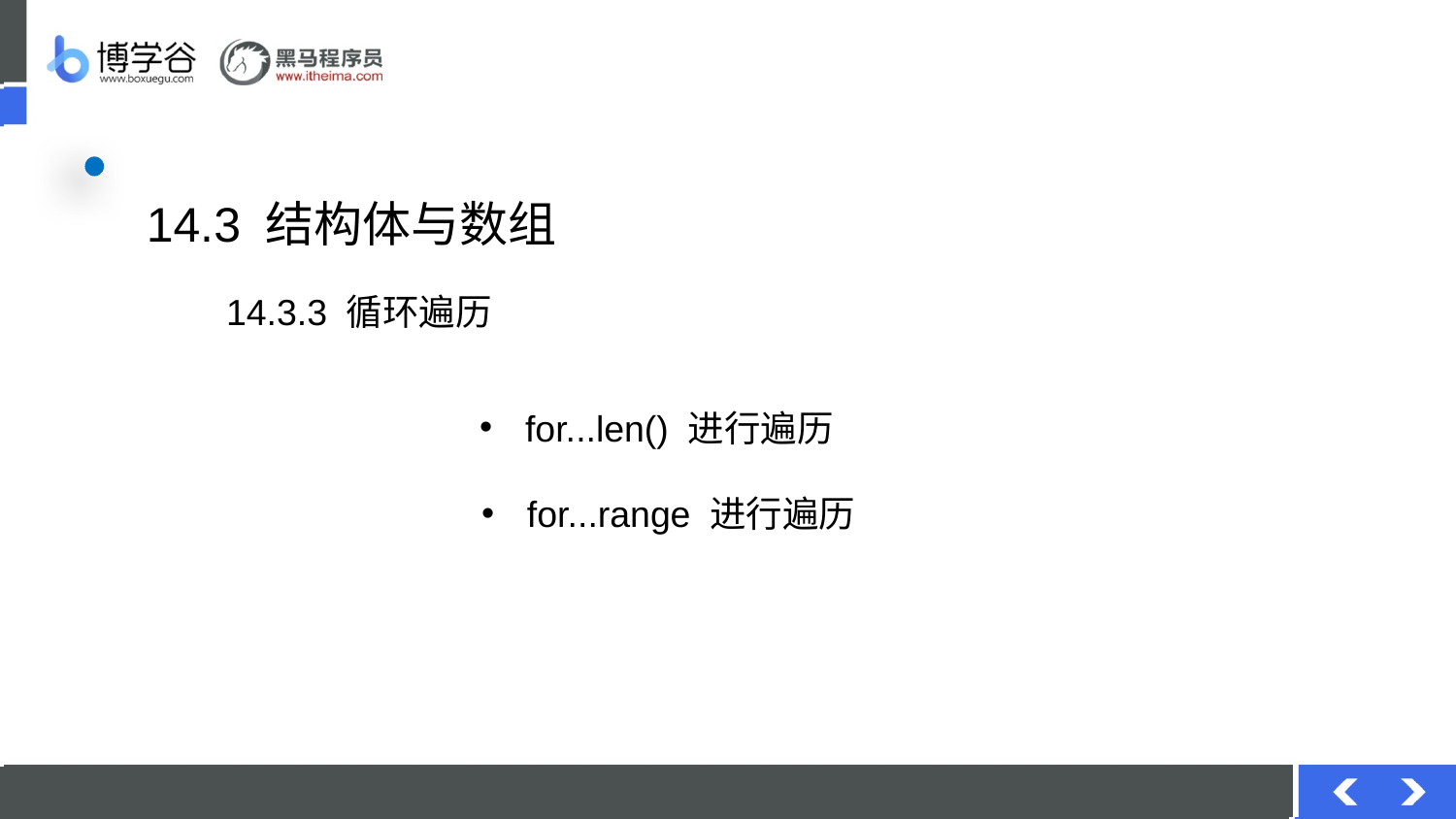

# 14.3 结构体与数组
14.3.3 循环遍历
for...len() 进行遍历
for...range 进行遍历